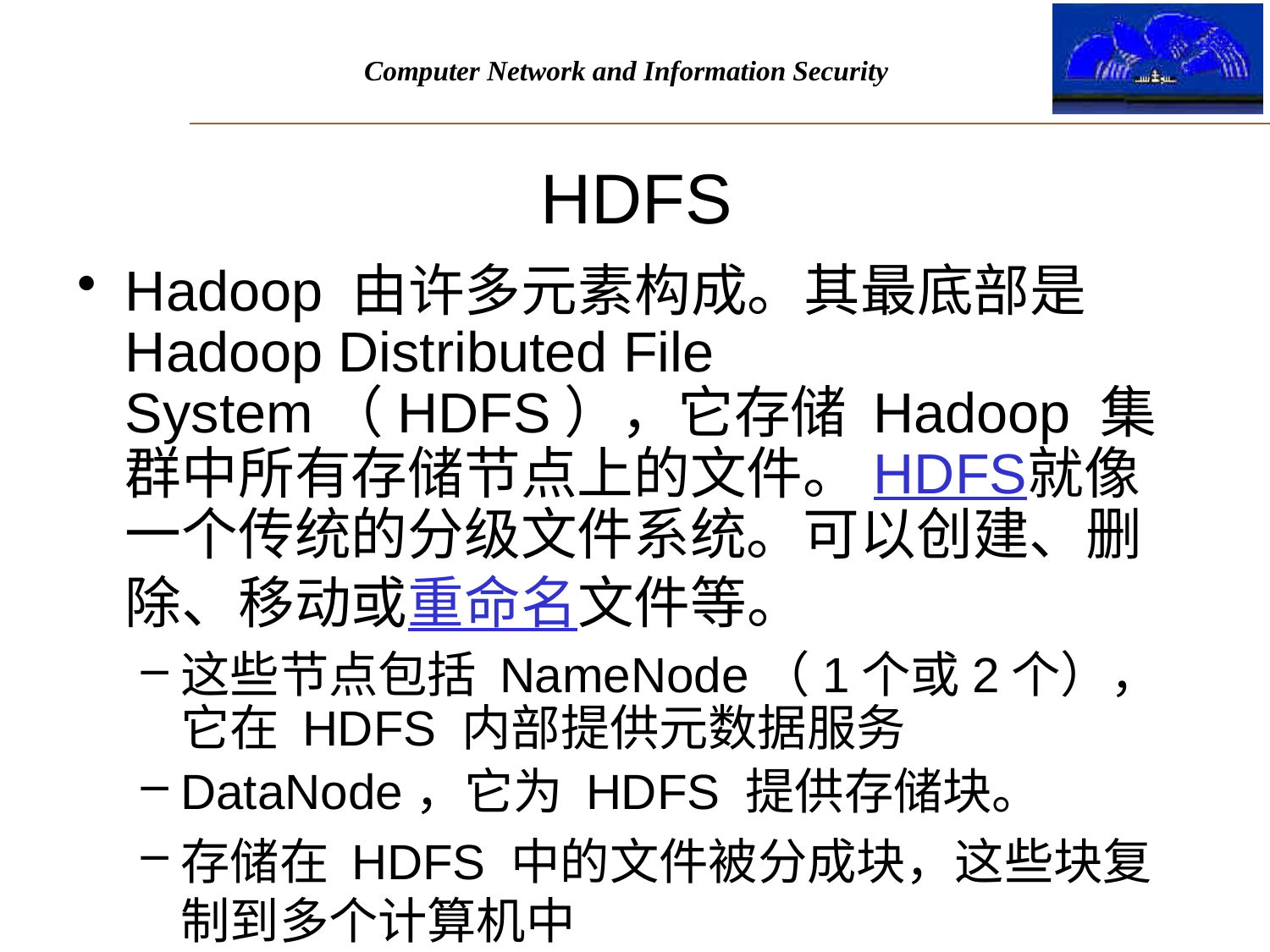

# HDFS
Hadoop 由许多元素构成。其最底部是 Hadoop Distributed File System（HDFS），它存储 Hadoop 集群中所有存储节点上的文件。HDFS就像一个传统的分级文件系统。可以创建、删除、移动或重命名文件等。
这些节点包括 NameNode（1个或2个），它在 HDFS 内部提供元数据服务
DataNode，它为 HDFS 提供存储块。
存储在 HDFS 中的文件被分成块，这些块复制到多个计算机中（DataNode）。NameNode 可以控制所有文件操作。。